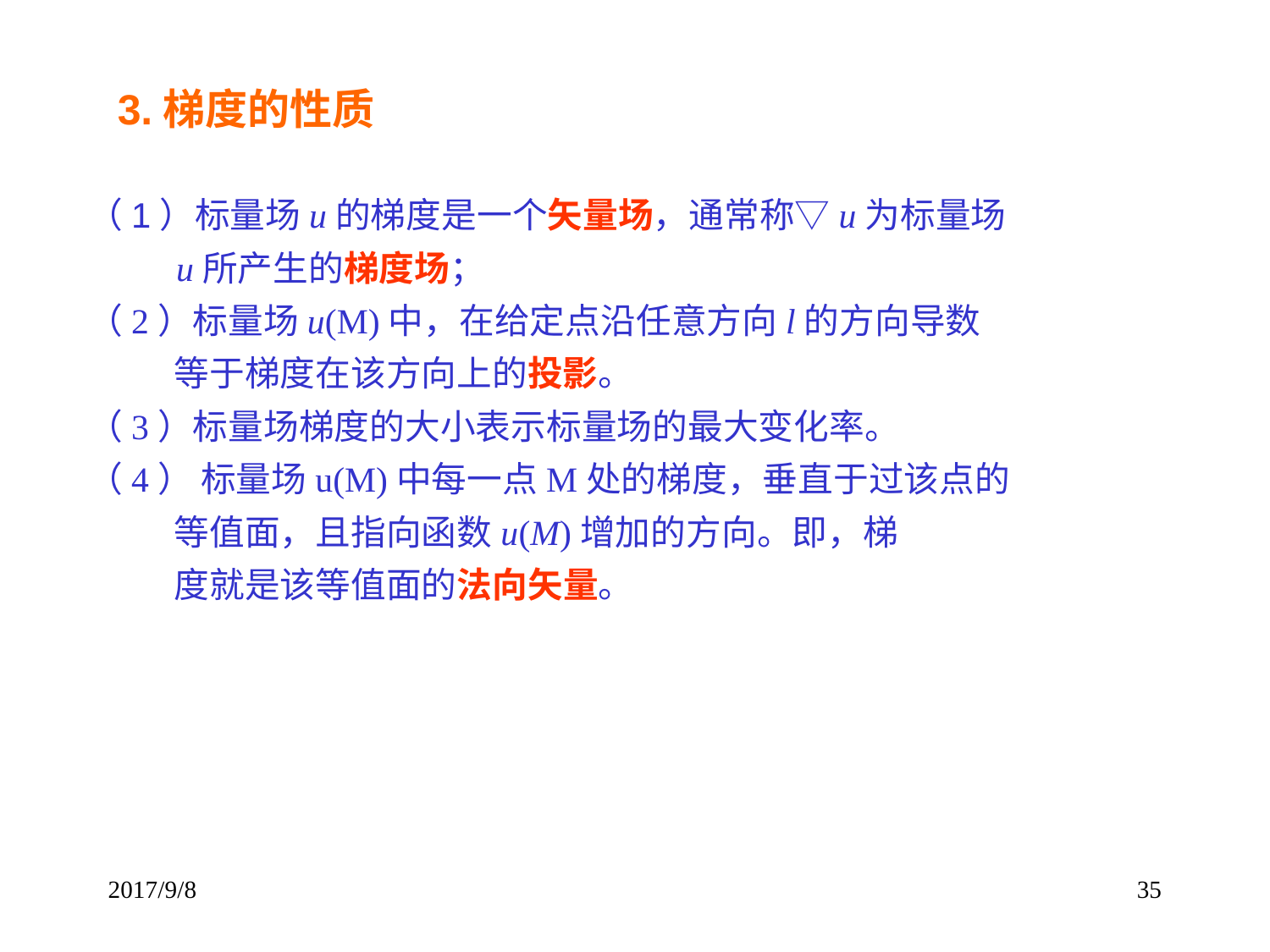

3.梯度的性质
（1）标量场u的梯度是一个矢量场，通常称▽u为标量场
          u所产生的梯度场；
（2）标量场u(M)中，在给定点沿任意方向l的方向导数
          等于梯度在该方向上的投影。
（3）标量场梯度的大小表示标量场的最大变化率。
（4） 标量场u(M)中每一点M处的梯度，垂直于过该点的
          等值面，且指向函数u(M)增加的方向。即，梯
          度就是该等值面的法向矢量。

2017/9/8
35